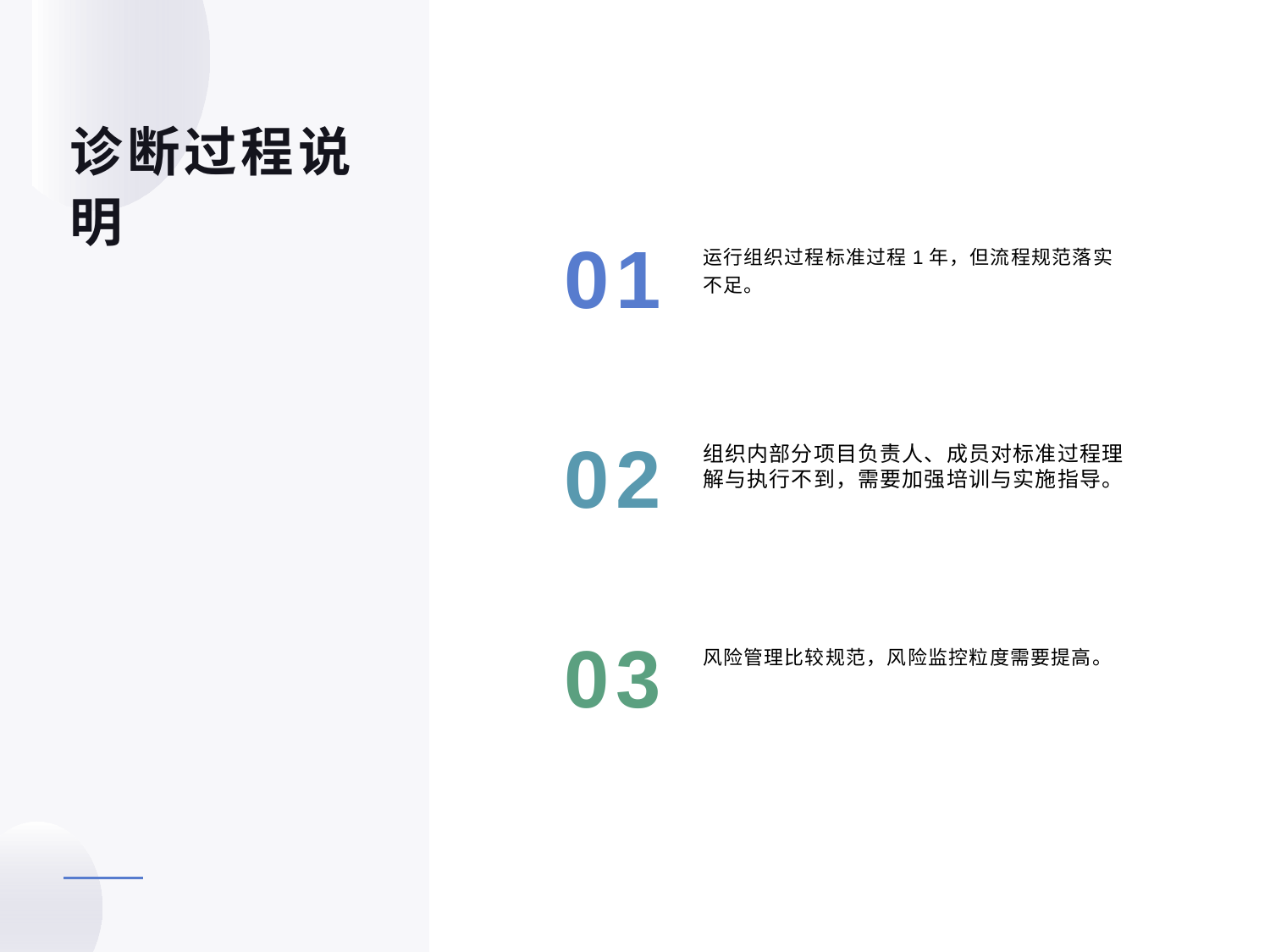

诊断过程说明
01
运行组织过程标准过程1年，但流程规范落实不足。
02
组织内部分项目负责人、成员对标准过程理解与执行不到，需要加强培训与实施指导。
03
风险管理比较规范，风险监控粒度需要提高。